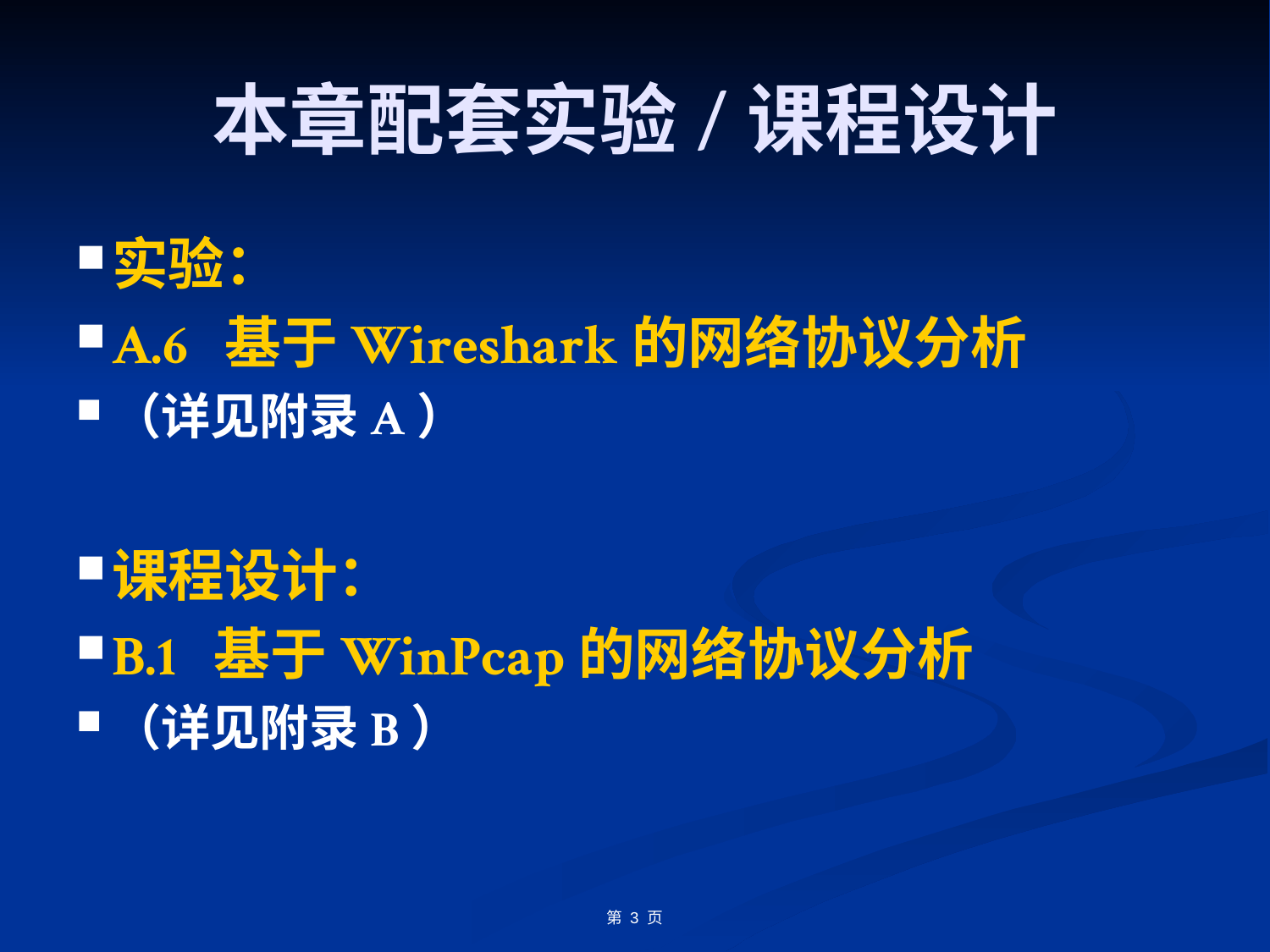

# 本章配套实验/课程设计
实验：
A.6  基于Wireshark的网络协议分析
（详见附录A）

课程设计：
B.1  基于WinPcap的网络协议分析
（详见附录B）

第 3 页